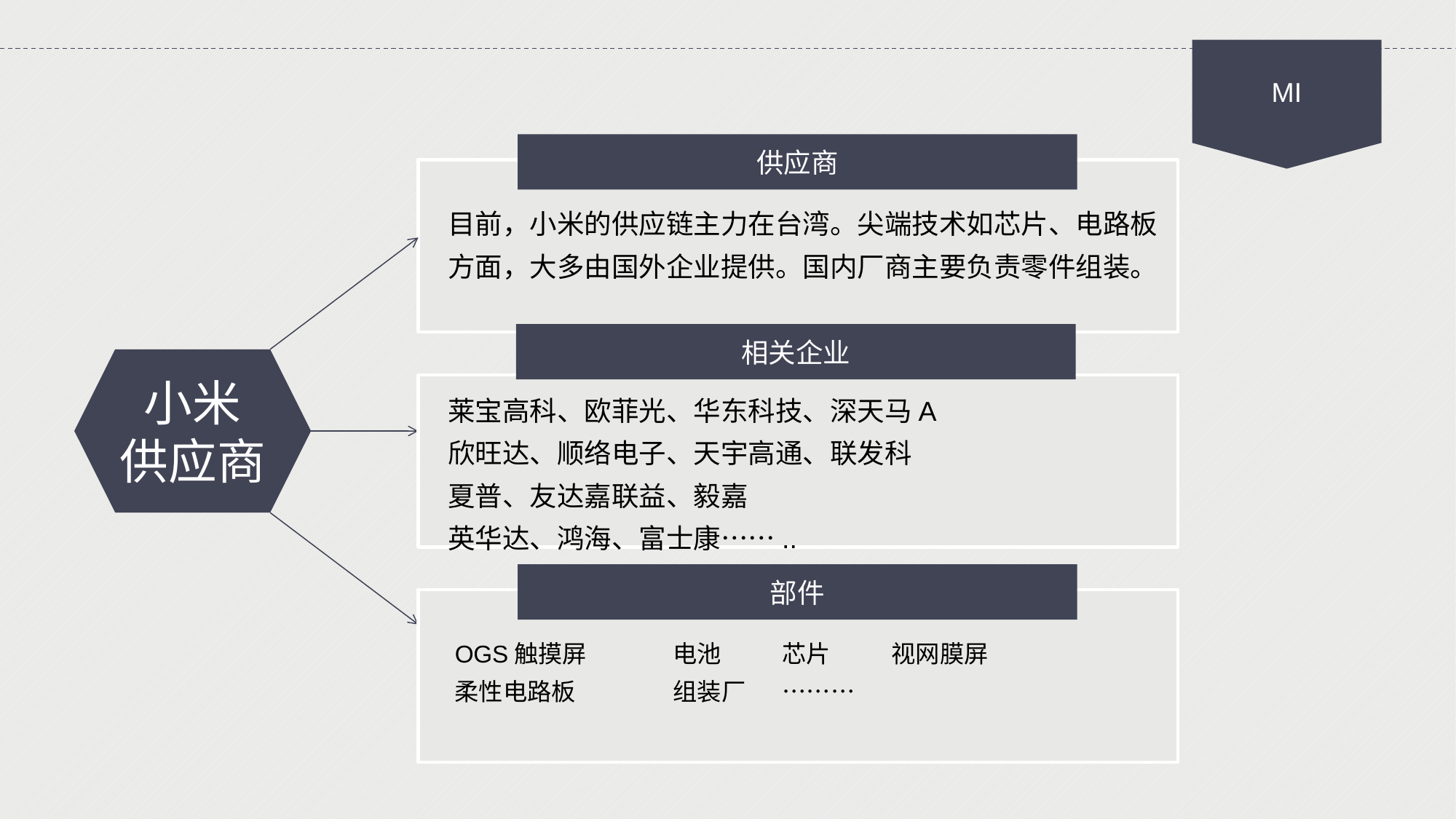

MI
供应商

目前，小米的供应链主力在台湾。尖端技术如芯片、电路板方面，大多由国外企业提供。国内厂商主要负责零件组装。

相关企业
小米
供应商

莱宝高科、欧菲光、华东科技、深天马A
欣旺达、顺络电子、天宇高通、联发科
夏普、友达嘉联益、毅嘉
英华达、鸿海、富士康……..
部件

OGS触摸屏	电池	芯片	视网膜屏
柔性电路板	组装厂	………